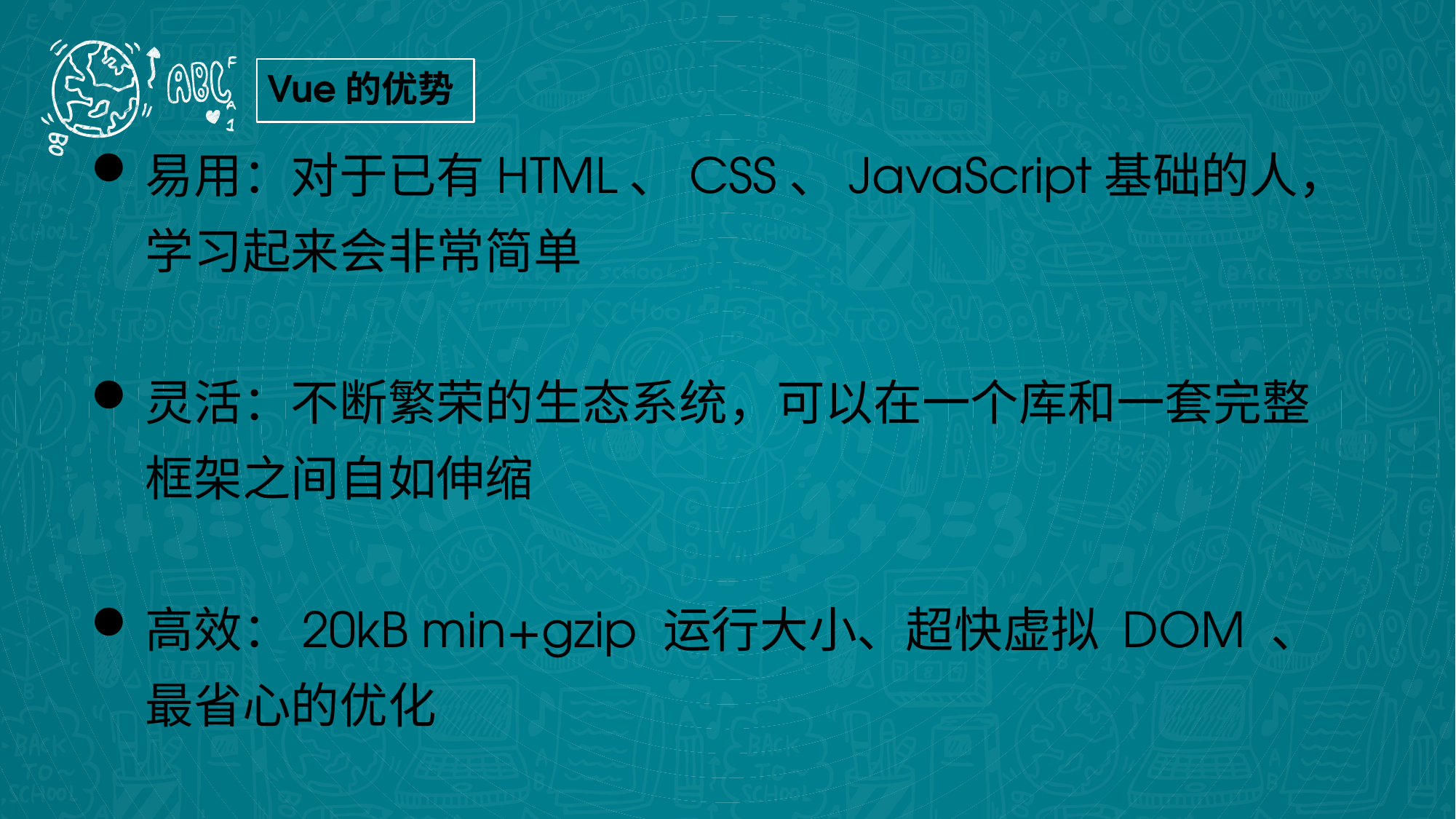

Vue的优势
易用：对于已有HTML、CSS、JavaScript基础的人，学习起来会非常简单

灵活：不断繁荣的生态系统，可以在一个库和一套完整框架之间自如伸缩

高效：20kB min+gzip 运行大小、超快虚拟 DOM 、最省心的优化